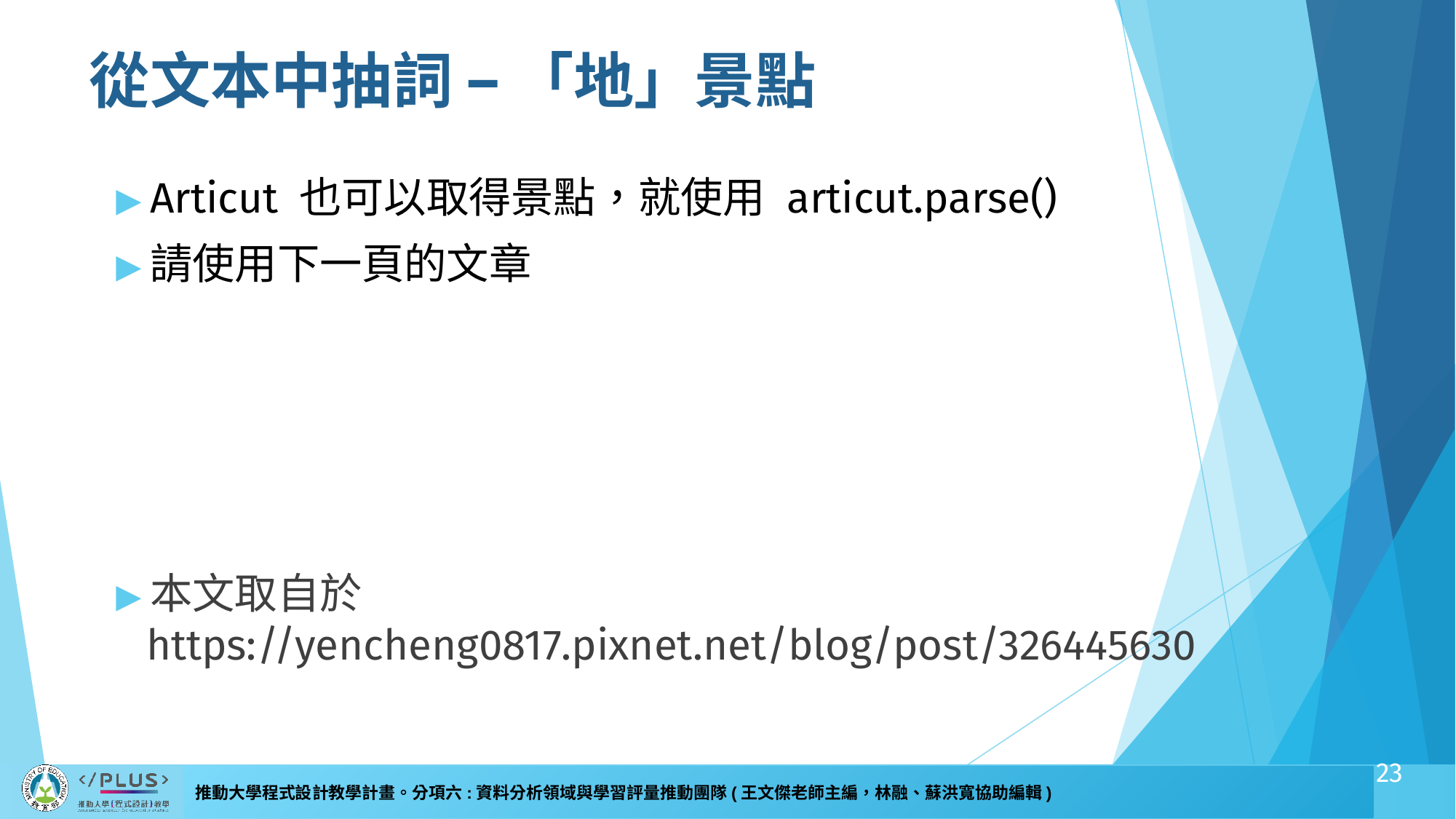

# 從文本中抽詞 – 「地」景點
Articut 也可以取得景點，就使用 articut.parse()
請使用下一頁的文章

本文取自於 https://yencheng0817.pixnet.net/blog/post/326445630
23